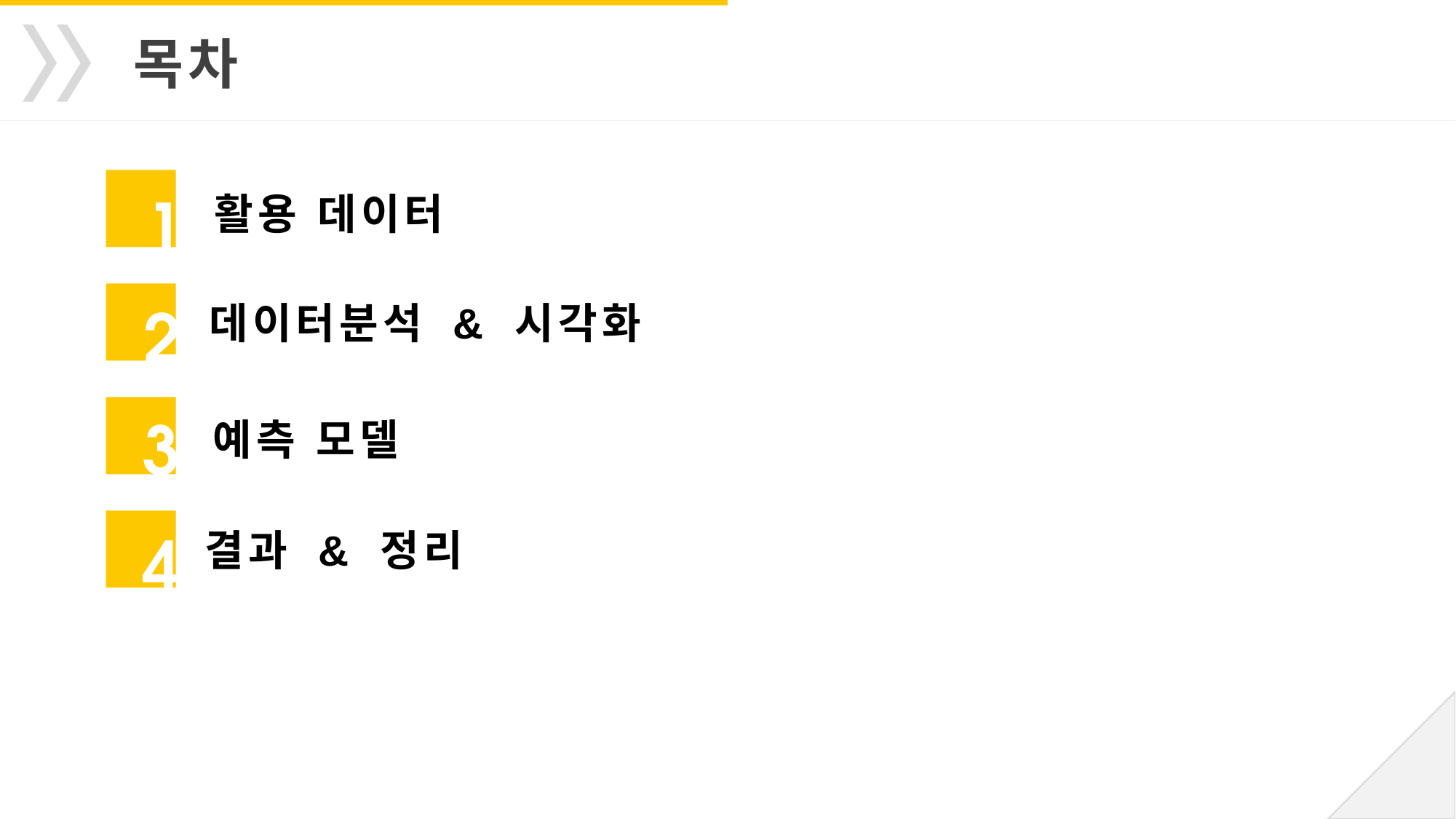

목차

활용 데이터
1

데이터분석 & 시각화
2

예측 모델
3

결과 & 정리
4
5